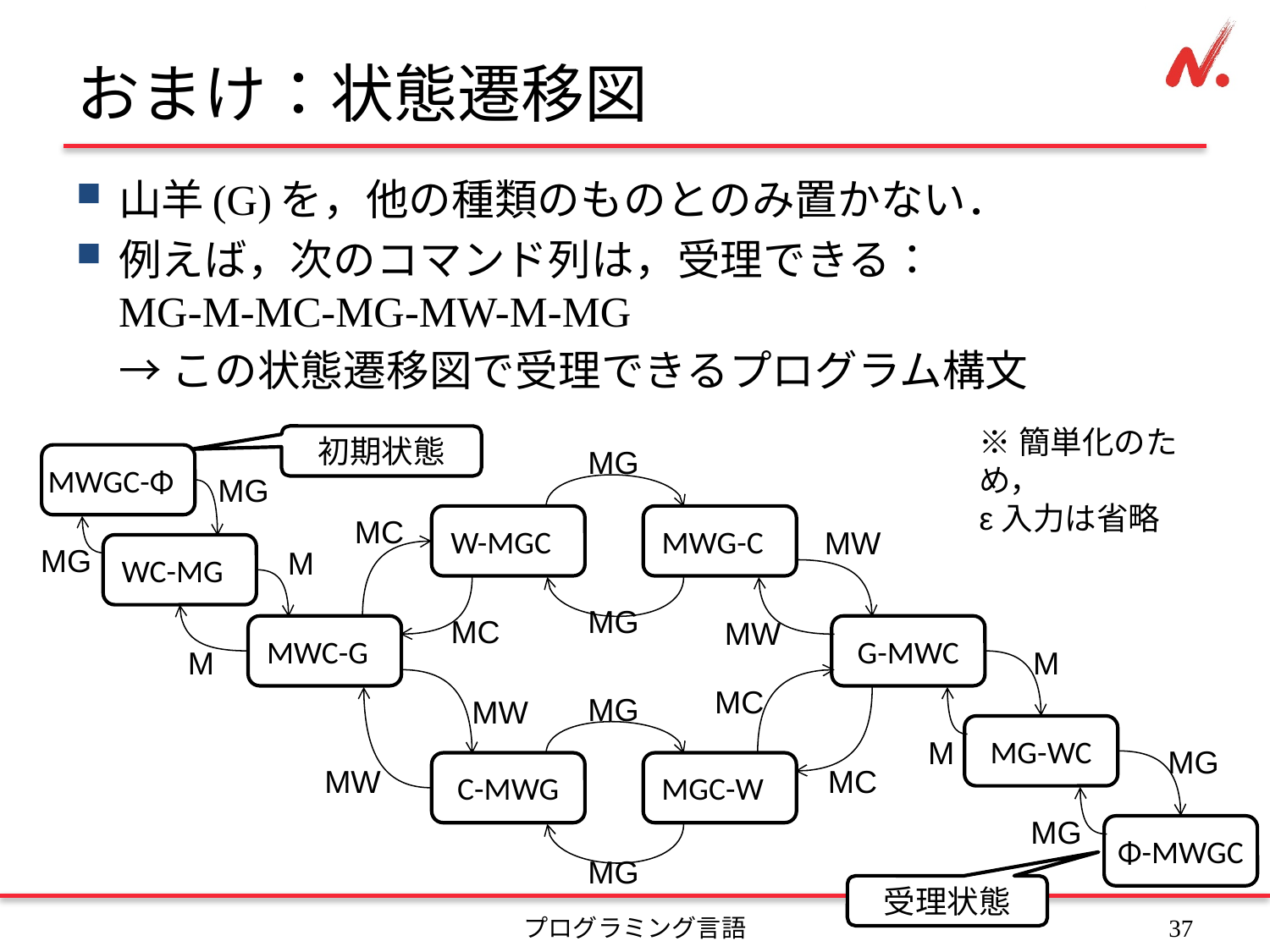

# おまけ：状態遷移図
山羊(G)を，他の種類のものとのみ置かない．
例えば，次のコマンド列は，受理できる：
MG-M-MC-MG-MW-M-MG
　→ この状態遷移図で受理できるプログラム構文
※簡単化のため，
ε入力は省略
初期状態
MG
MWGC-Φ

MG
MC
W-MGC

MWG-C

MW
MG
WC-MG

M
MG
MC
MW
MWC-G

G-MWC

M
M
MC
MG
MW
MG-WC

M
MG
C-MWG

MGC-W

MW
MC
MG
Φ-MWGC

MG
受理状態
プログラミング言語
37